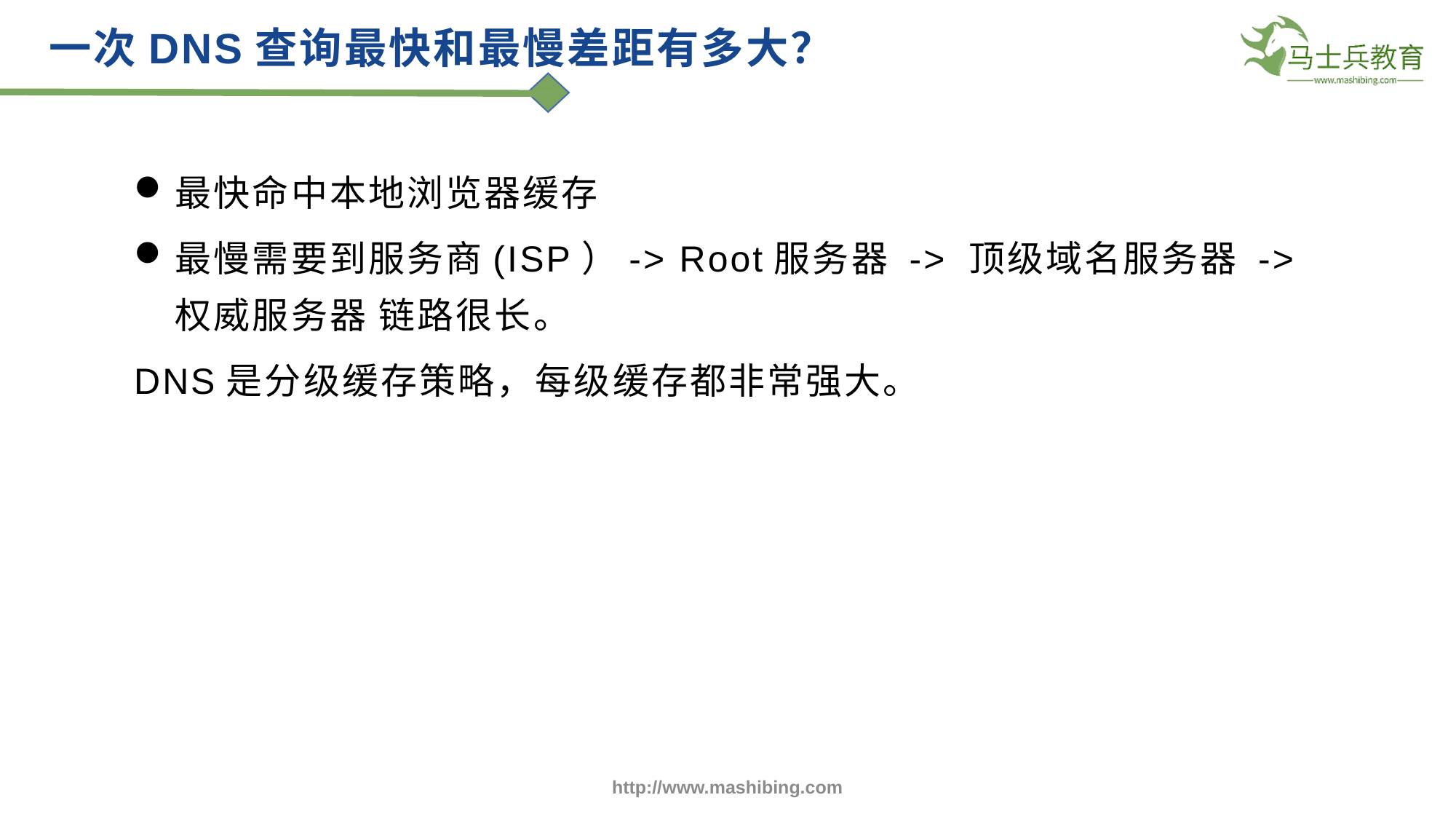

一次DNS查询最快和最慢差距有多大？
最快命中本地浏览器缓存
最慢需要到服务商(ISP）-> Root服务器 -> 顶级域名服务器 -> 权威服务器 链路很长。
DNS是分级缓存策略，每级缓存都非常强大。